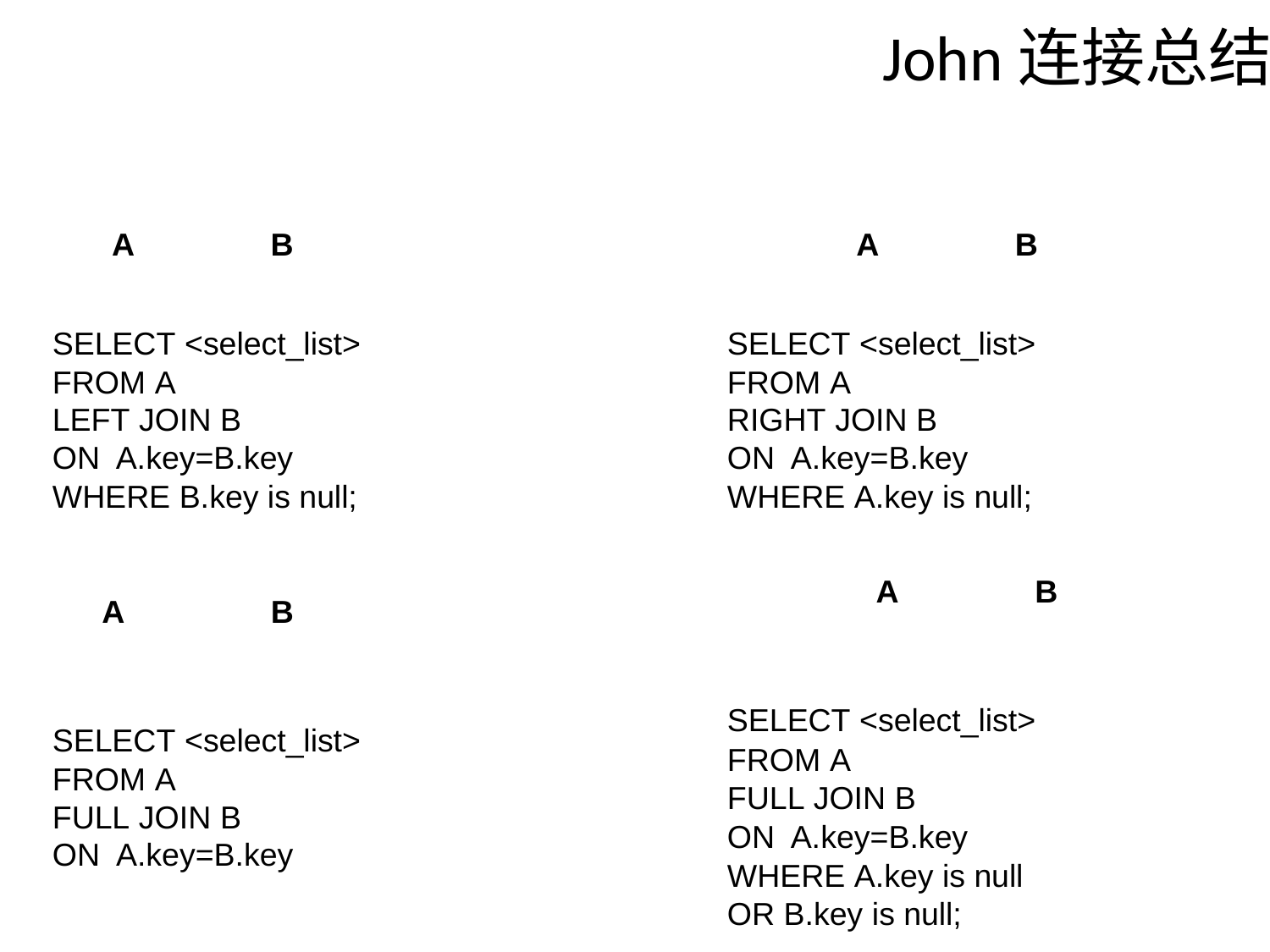

John连接总结
A
B
A
B
SELECT <select_list>
FROM A
SELECT <select_list>
FROM A
LEFT JOIN B
RIGHT JOIN B
ON A.key=B.key
WHERE B.key is null;
ON A.key=B.key
WHERE A.key is null;
A
B
A
B
SELECT <select_list>
FROM A
FULL JOIN B
ON A.key=B.key
WHERE A.key is null
OR B.key is null;
SELECT <select_list>
FROM A
FULL JOIN B
ON A.key=B.key